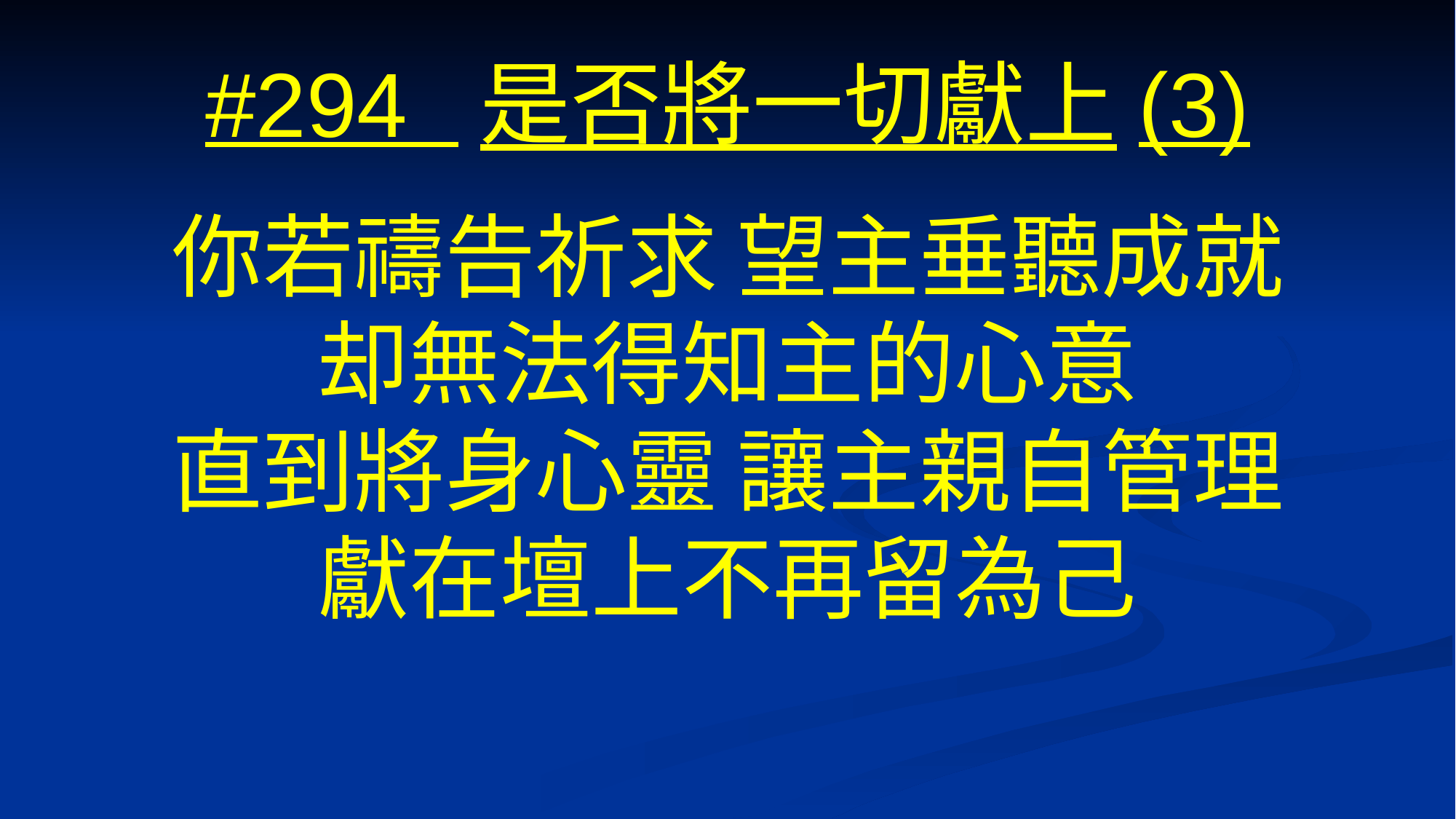

# #294  是否將一切獻上(3)
你若禱告祈求 望主垂聽成就
却無法得知主的心意
直到將身心靈 讓主親自管理
獻在壇上不再留為己